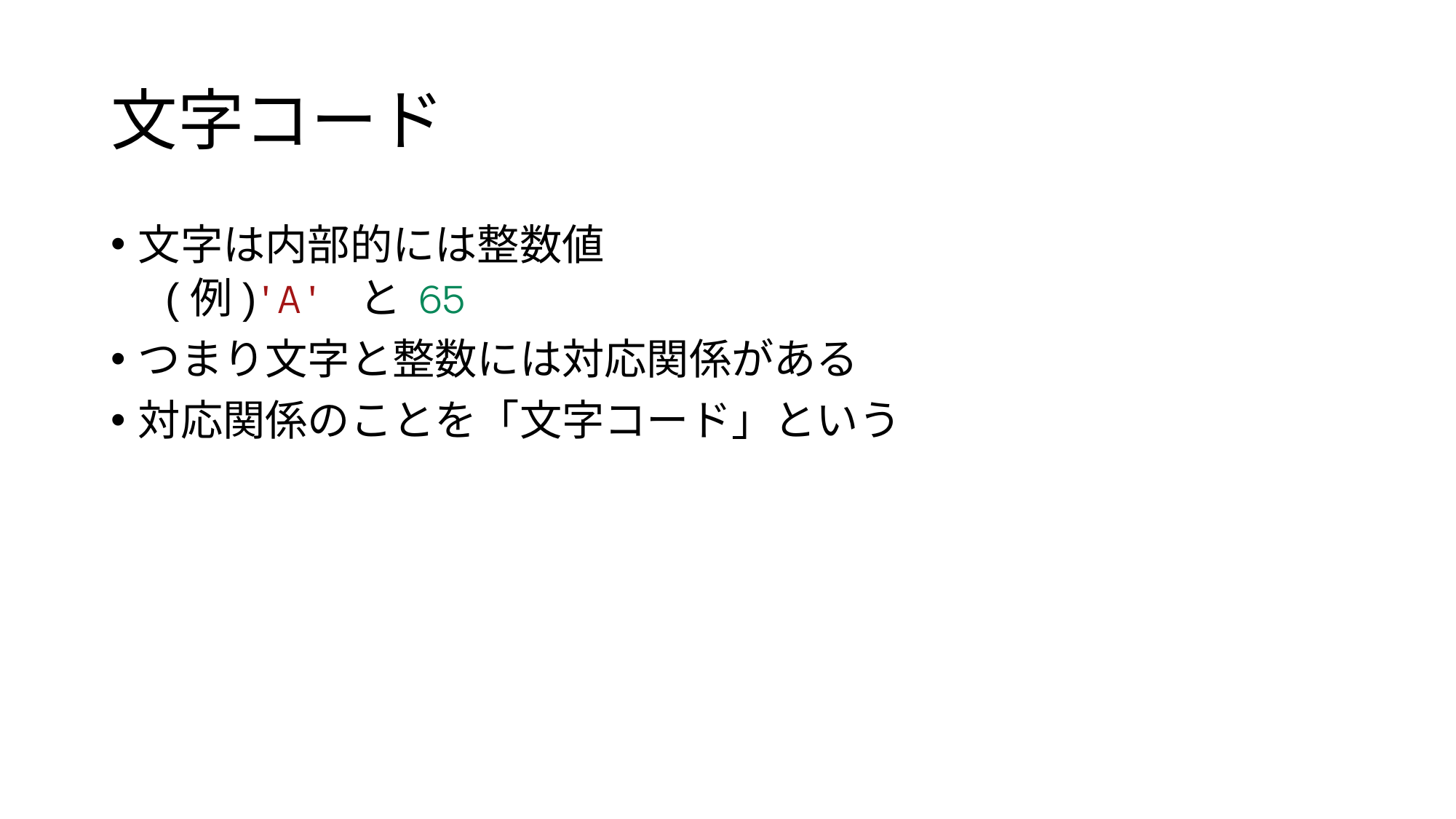

# 文字コード
文字は内部的には整数値
(例)'A' と 65
つまり文字と整数には対応関係がある
対応関係のことを「文字コード」という